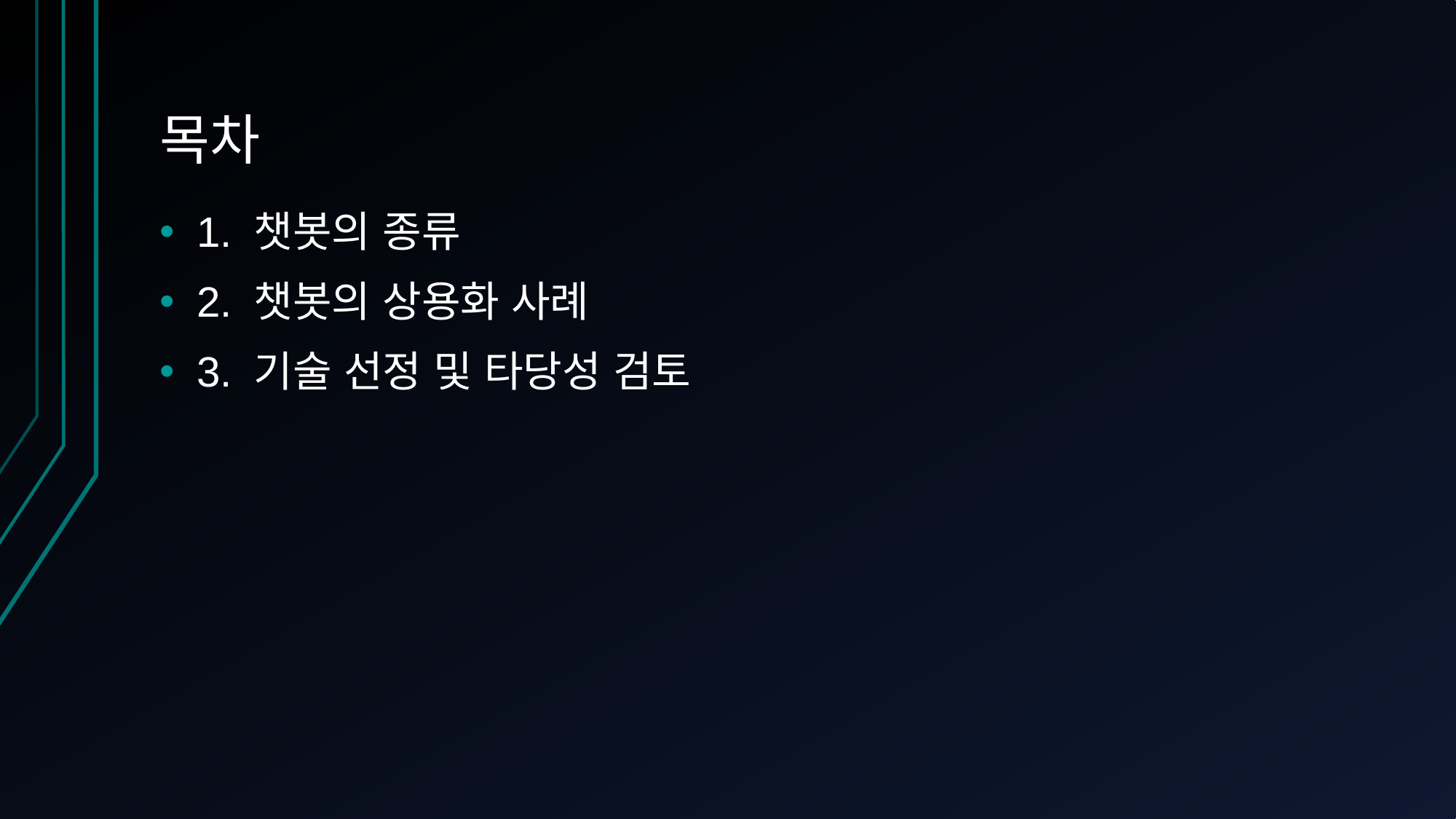

# 목차
1. 챗봇의 종류
2. 챗봇의 상용화 사례
3. 기술 선정 및 타당성 검토